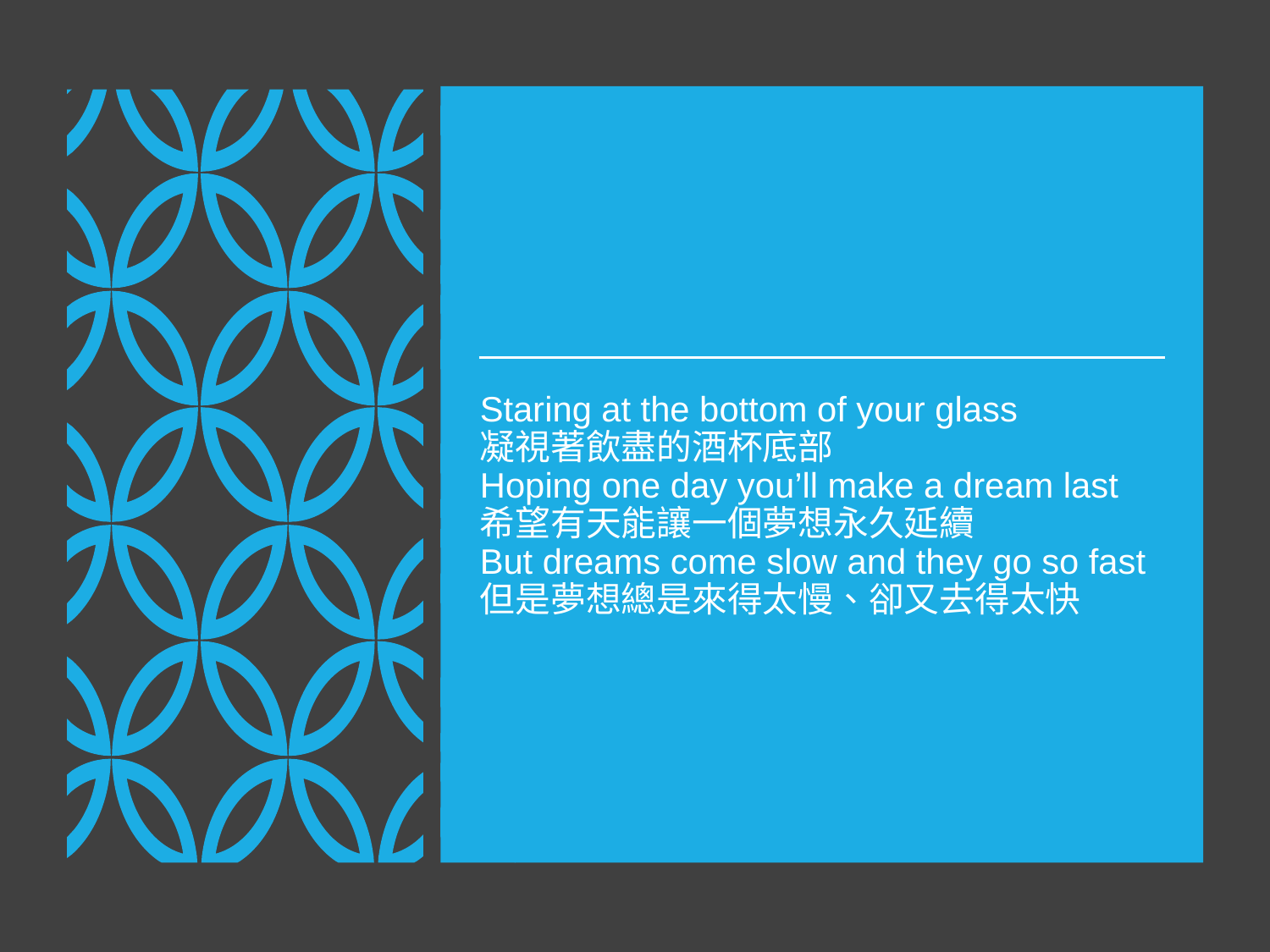

#

Staring at the bottom of your glass
凝視著飲盡的酒杯底部
Hoping one day you’ll make a dream last
希望有天能讓一個夢想永久延續
But dreams come slow and they go so fast
但是夢想總是來得太慢、卻又去得太快